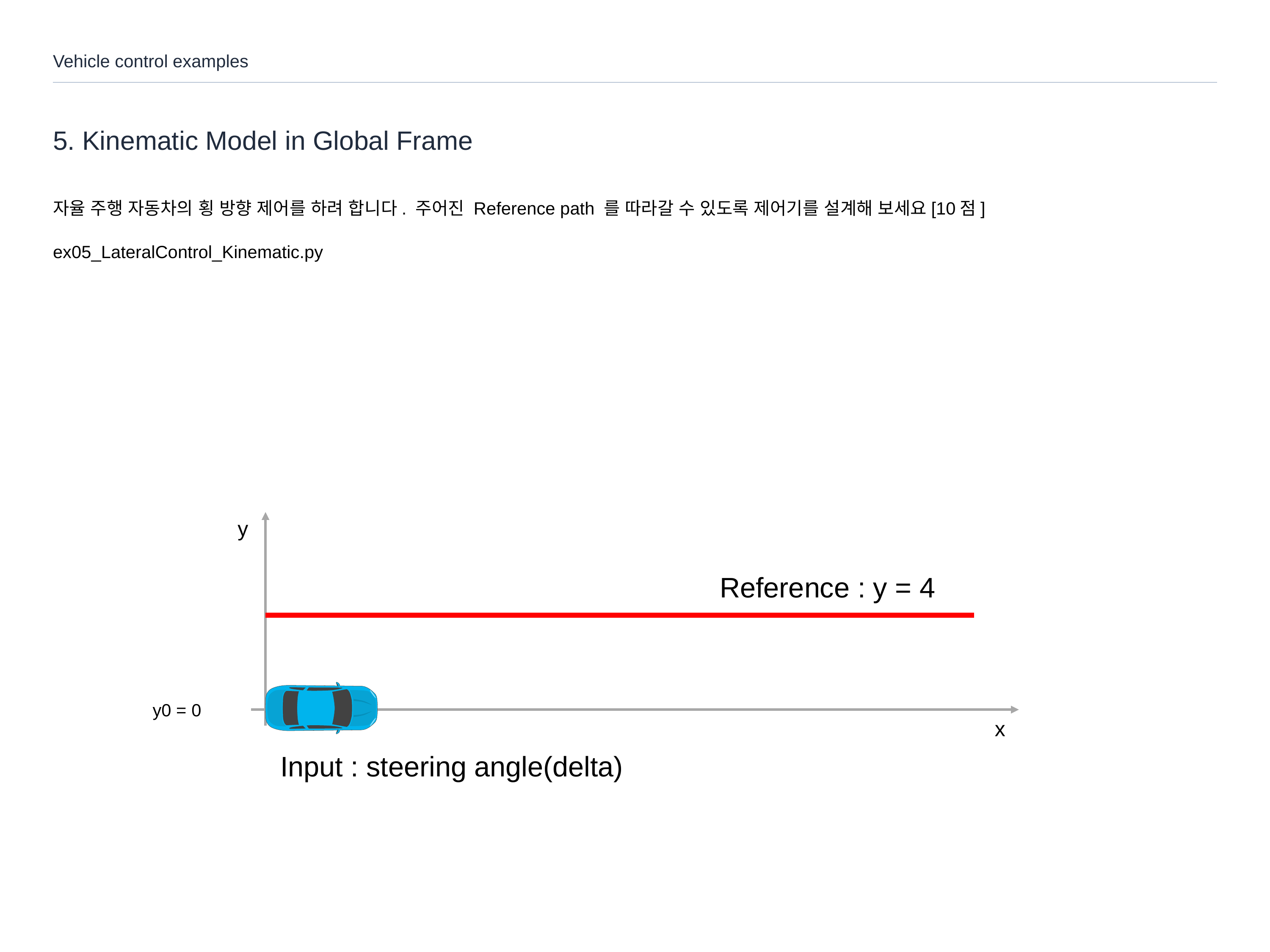

Vehicle control examples
# 5. Kinematic Model in Global Frame
자율 주행 자동차의 횡 방향 제어를 하려 합니다. 주어진 Reference path 를 따라갈 수 있도록 제어기를 설계해 보세요[10점]
ex05_LateralControl_Kinematic.py

y
Reference : y = 4

y0 = 0
x
Input : steering angle(delta)